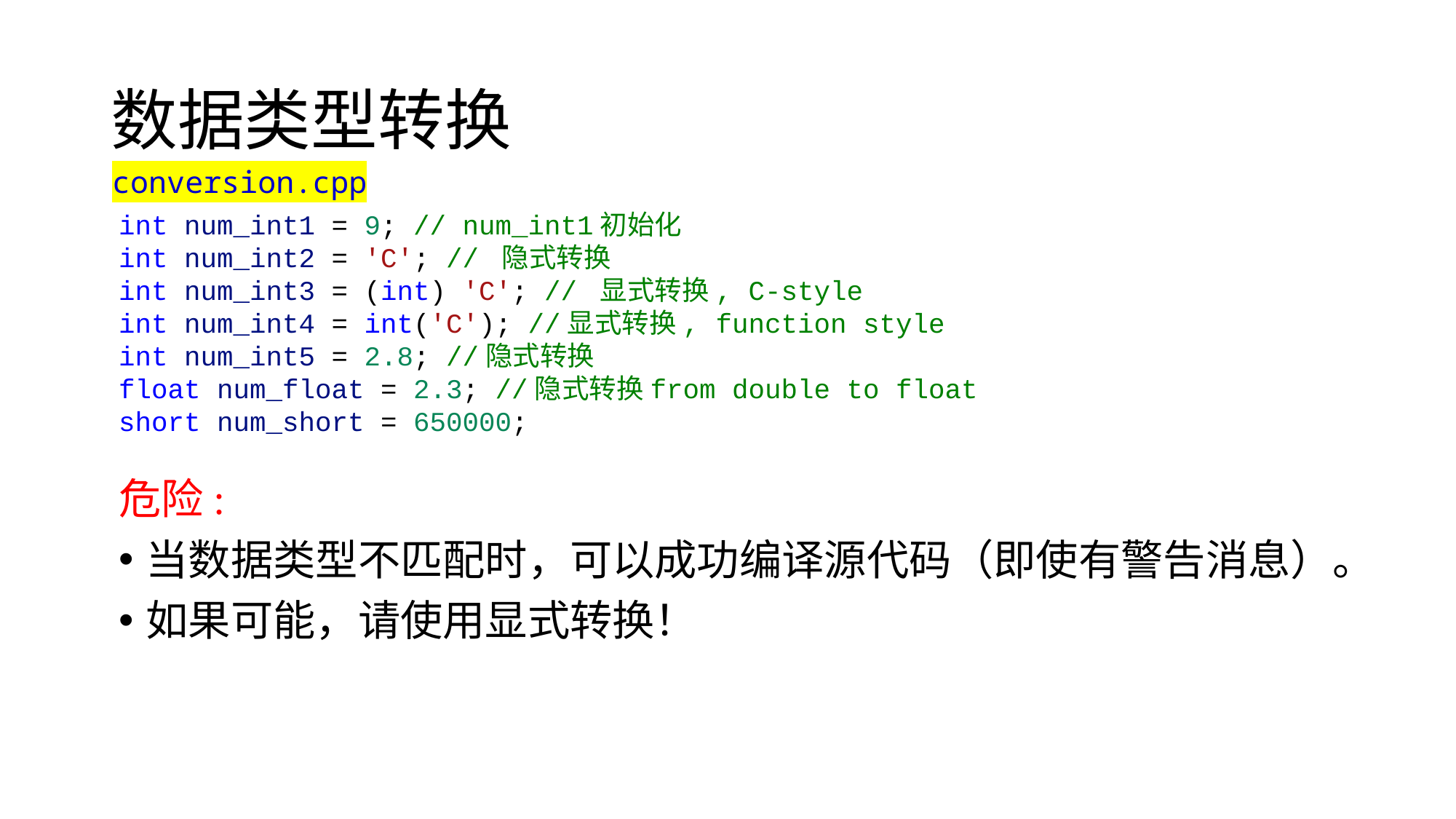

# 数据类型转换
conversion.cpp
int num_int1 = 9; // num_int1初始化
int num_int2 = 'C'; // 隐式转换
int num_int3 = (int) 'C'; // 显式转换, C-style
int num_int4 = int('C'); //显式转换, function style
int num_int5 = 2.8; //隐式转换
float num_float = 2.3; //隐式转换from double to float
short num_short = 650000;
危险:
当数据类型不匹配时，可以成功编译源代码（即使有警告消息）。
如果可能，请使用显式转换！